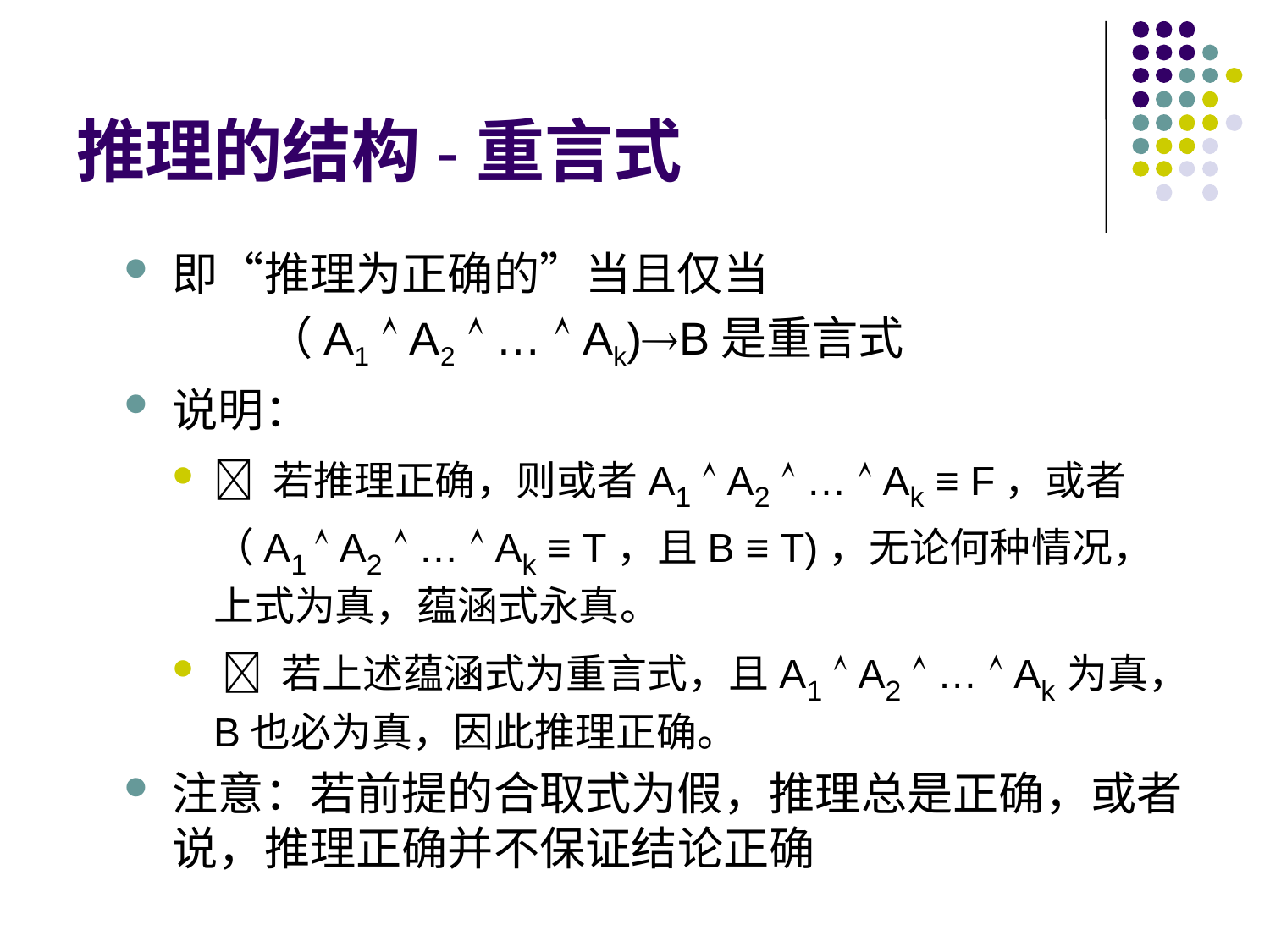

# 推理的结构-重言式
即“推理为正确的”当且仅当
	（A1 ∧ A2 ∧ … ∧ Ak)→B是重言式
说明：
⇒ 若推理正确，则或者A1 ∧ A2 ∧ … ∧ Ak ≡ F，或者（A1 ∧ A2 ∧ … ∧ Ak ≡ T，且B ≡ T)，无论何种情况，上式为真，蕴涵式永真。
 ⇐ 若上述蕴涵式为重言式，且A1 ∧ A2 ∧ … ∧ Ak为真，B也必为真，因此推理正确。
注意：若前提的合取式为假，推理总是正确，或者说，推理正确并不保证结论正确